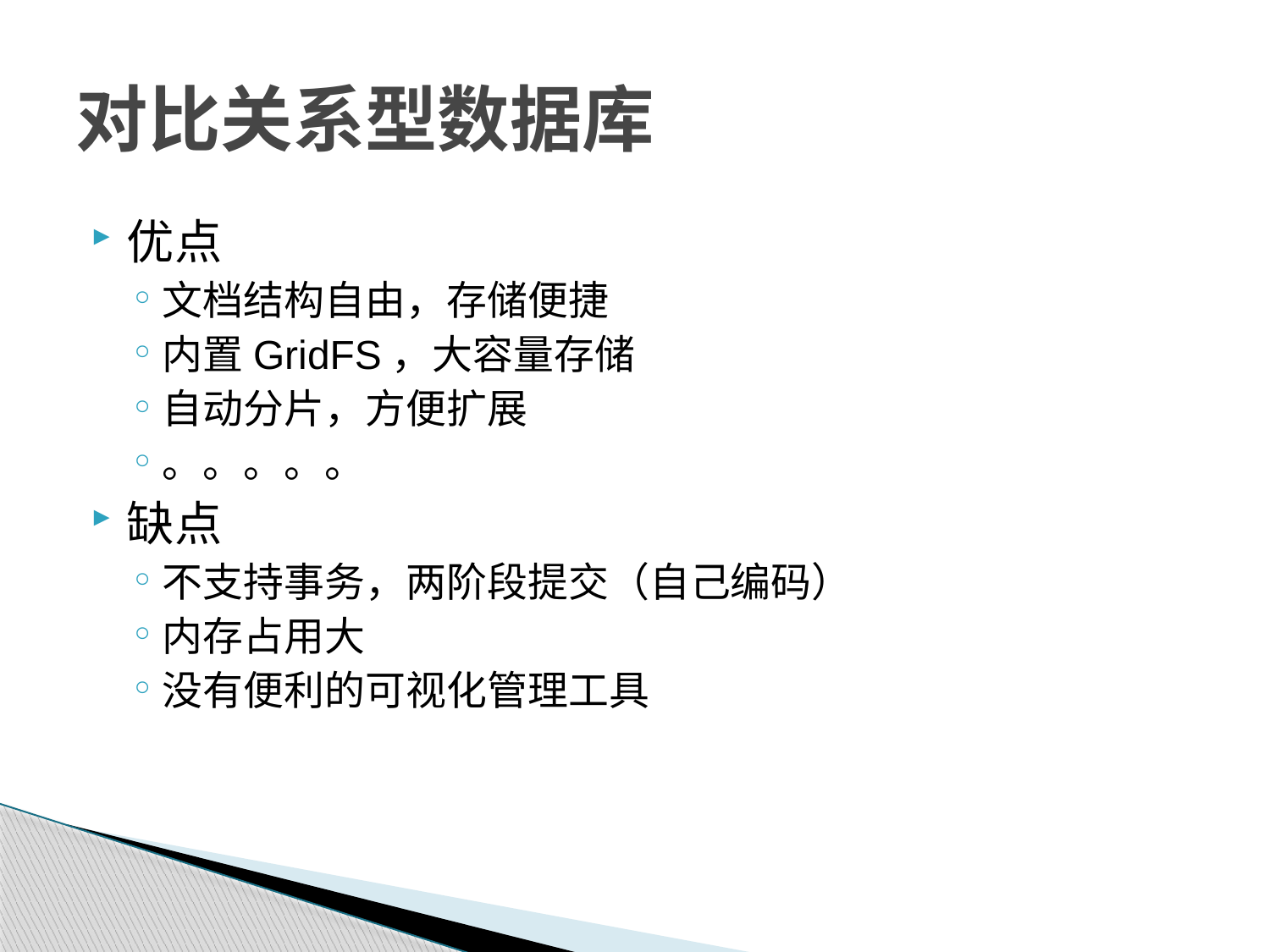

# 对比关系型数据库
优点
文档结构自由，存储便捷
内置GridFS，大容量存储
自动分片，方便扩展
。。。。。
缺点
不支持事务，两阶段提交（自己编码）
内存占用大
没有便利的可视化管理工具